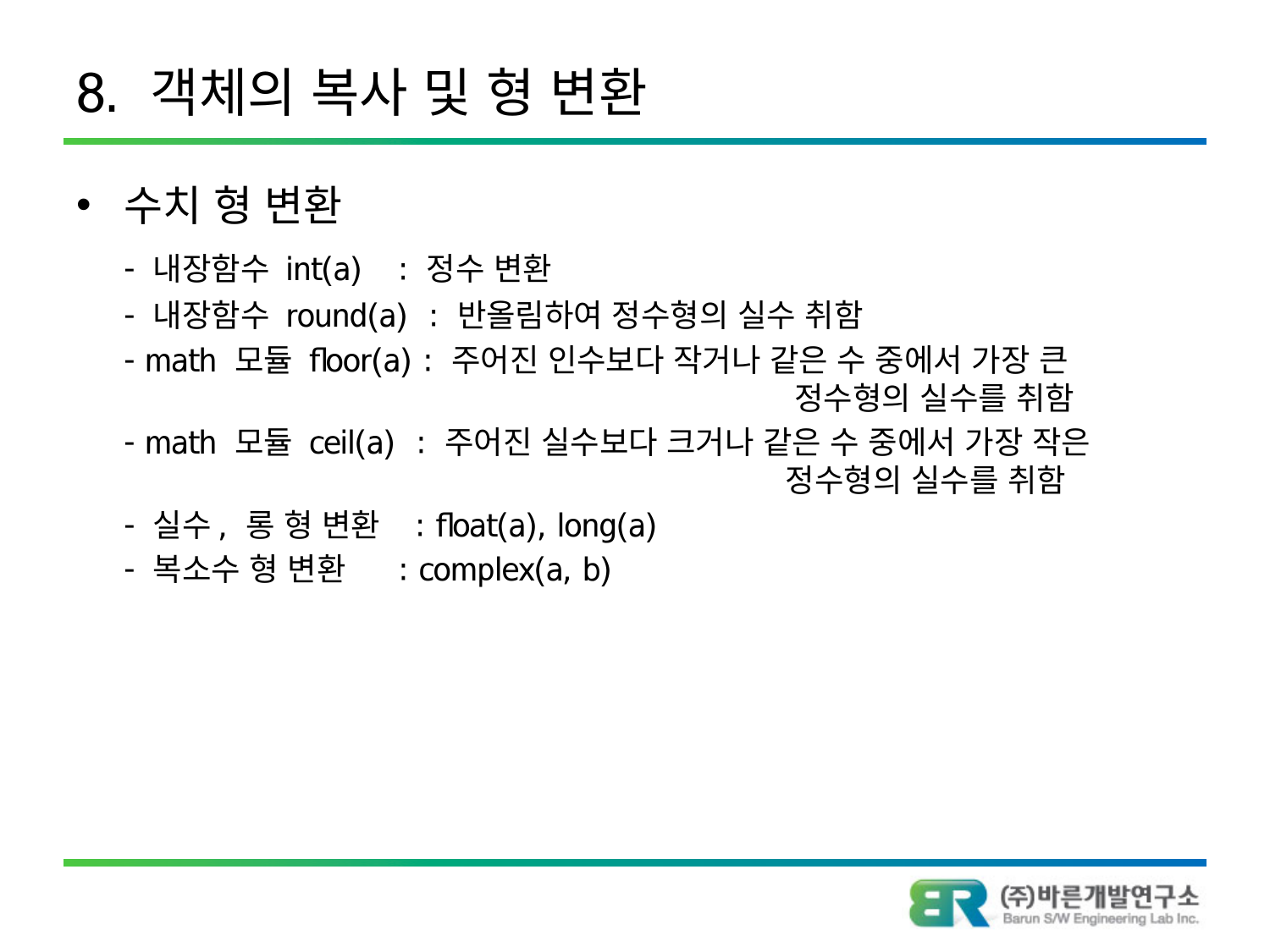

# 8. 객체의 복사 및 형 변환
수치 형 변환
	- 내장함수 int(a) 	  : 정수 변환
	- 내장함수 round(a)  : 반올림하여 정수형의 실수 취함
	- math 모듈 floor(a) : 주어진 인수보다 작거나 같은 수 중에서 가장 큰 						    정수형의 실수를 취함
	- math 모듈 ceil(a)  : 주어진 실수보다 크거나 같은 수 중에서 가장 작은 						   정수형의 실수를 취함
	- 실수, 롱 형 변환   : float(a), long(a)
	- 복소수 형 변환     : complex(a, b)